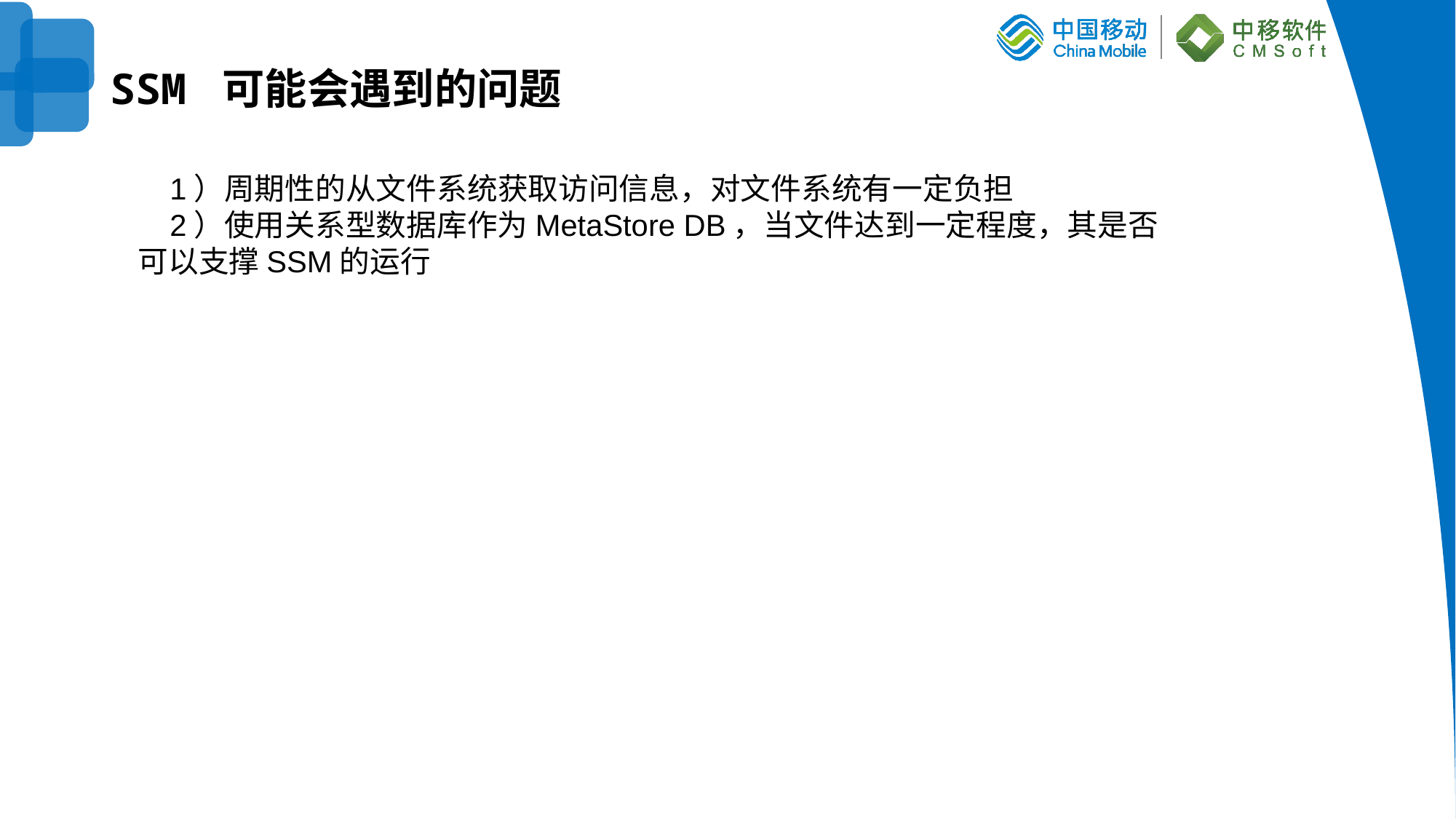

# SSM 可能会遇到的问题
1）周期性的从文件系统获取访问信息，对文件系统有一定负担
2）使用关系型数据库作为MetaStore DB，当文件达到一定程度，其是否可以支撑SSM的运行